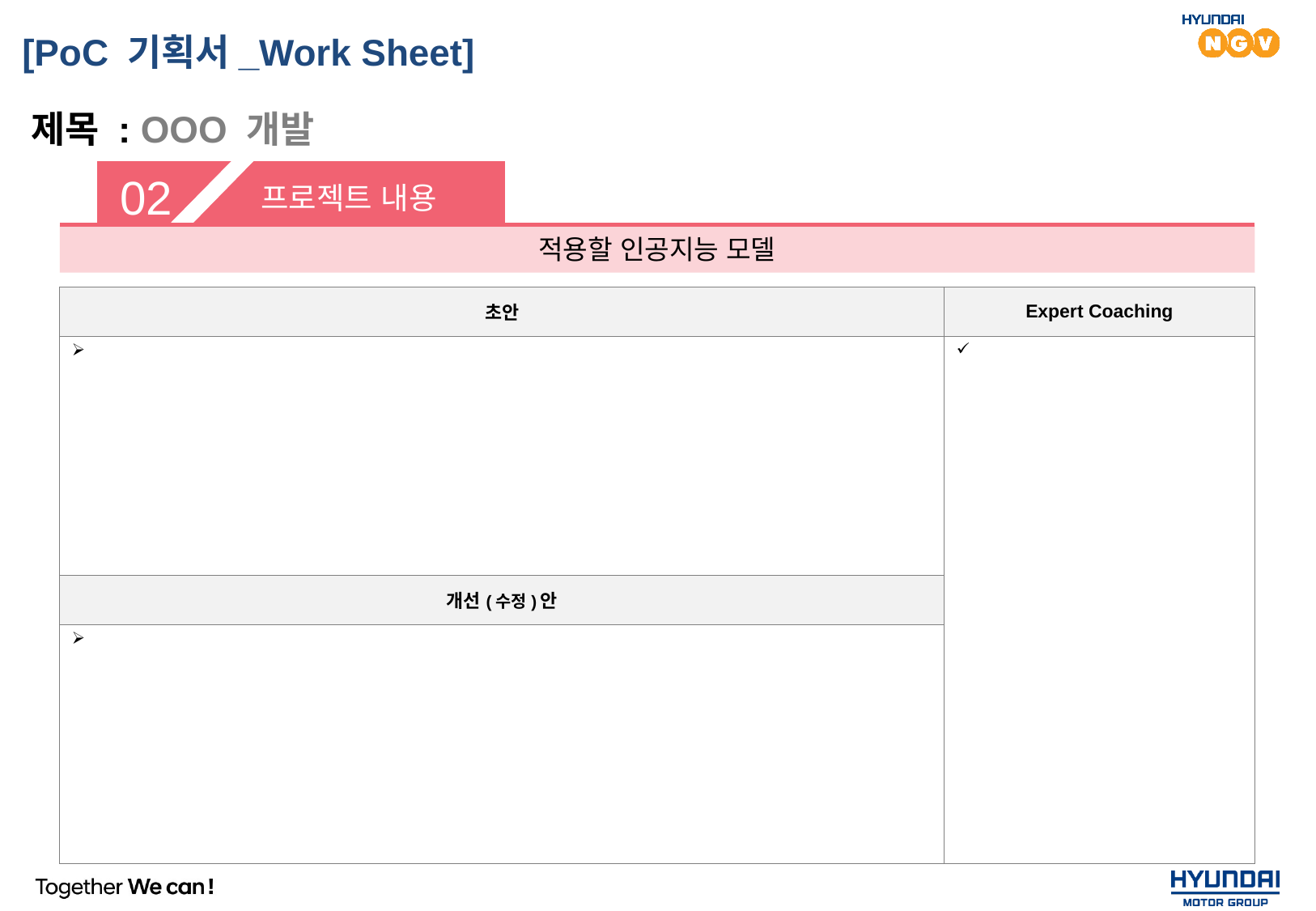

[PoC 기획서_Work Sheet]
 제목 : OOO 개발

02

프로젝트 내용
적용할 인공지능 모델
| 초안 | Expert Coaching |
| --- | --- |
|  |  |
| 개선(수정)안 |  |
|  |  |